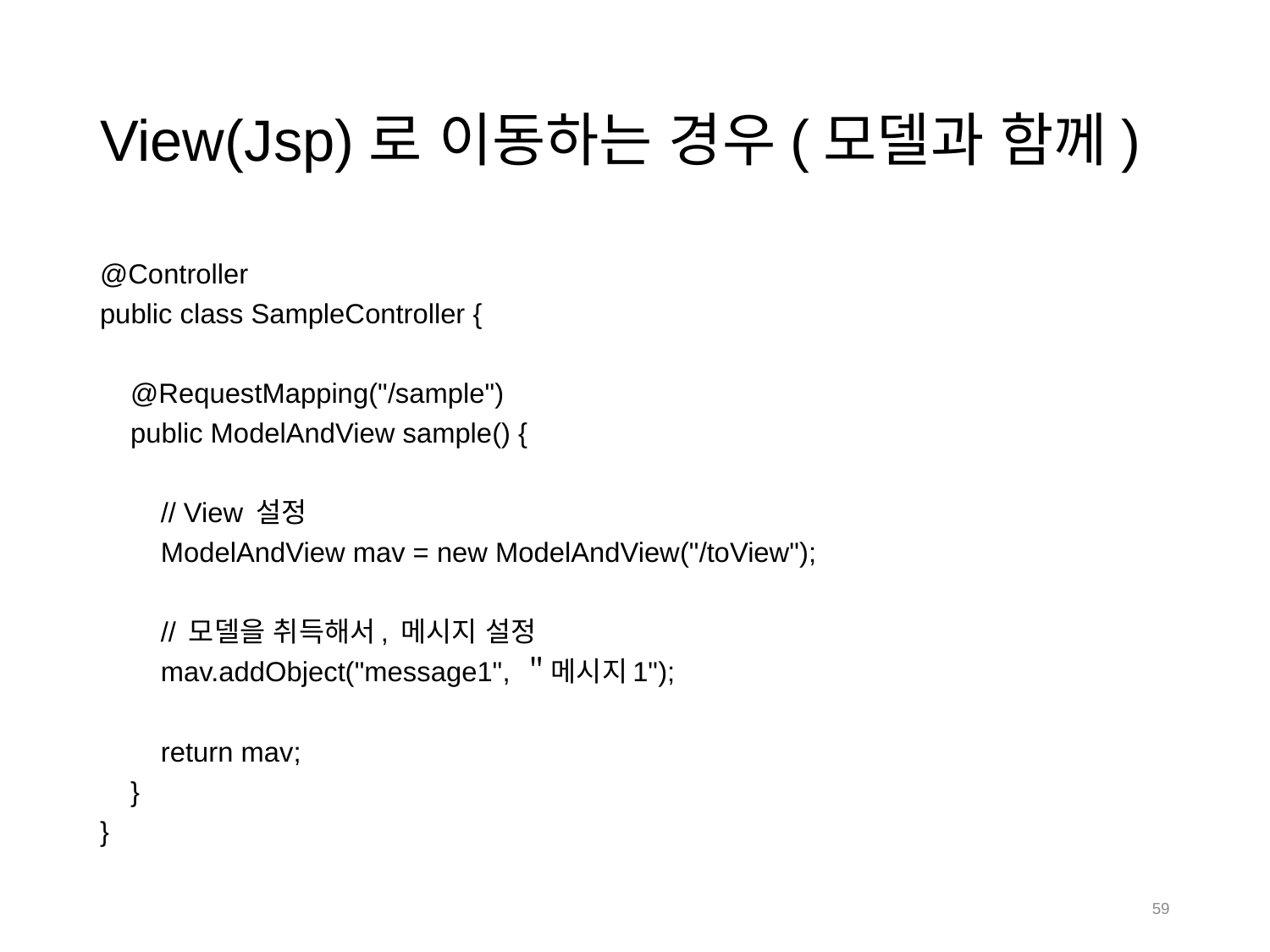

# View(Jsp)로 이동하는 경우(모델과 함께)
@Controller
public class SampleController {

    @RequestMapping("/sample")
    public ModelAndView sample() {

        // View 설정
        ModelAndView mav = new ModelAndView("/toView");

        // 모델을 취득해서, 메시지 설정
        mav.addObject("message1", ＂메시지1");

        return mav;
    }
}

59